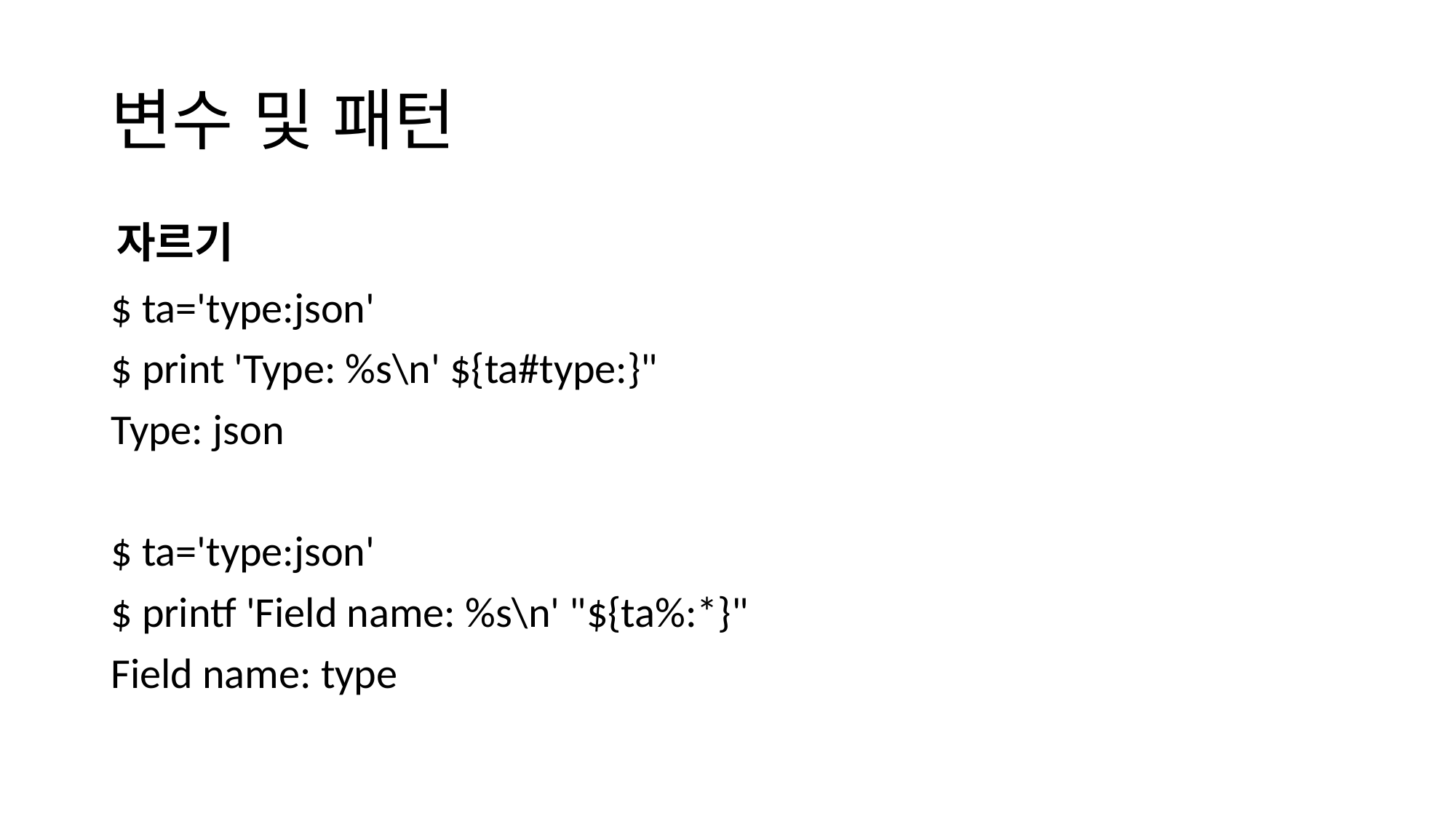

# 변수 및 패턴
자르기
$ ta='type:json'
$ print 'Type: %s\n' ${ta#type:}"
Type: json

$ ta='type:json'
$ printf 'Field name: %s\n' "${ta%:*}"
Field name: type